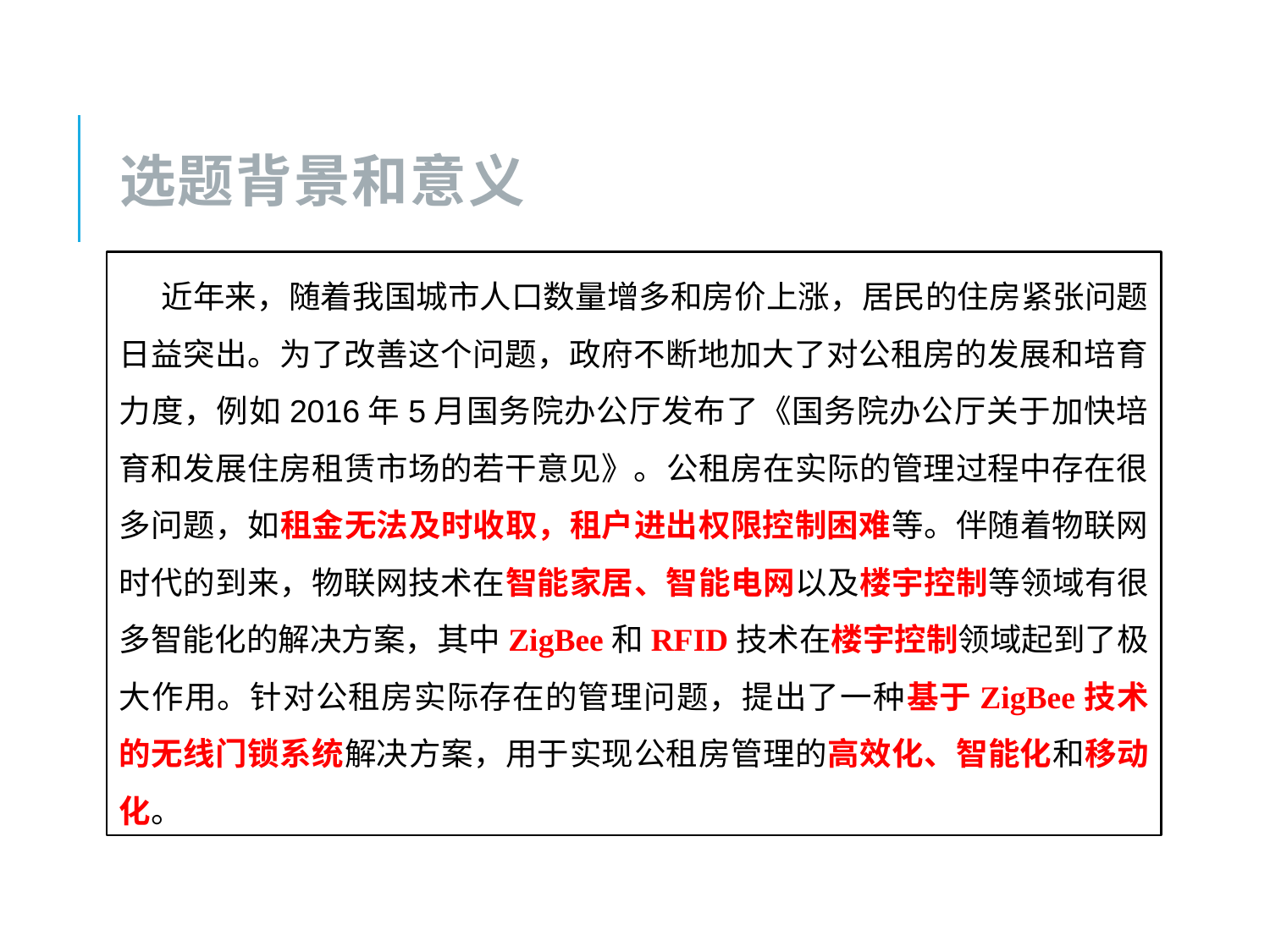

# 选题背景和意义
近年来，随着我国城市人口数量增多和房价上涨，居民的住房紧张问题日益突出。为了改善这个问题，政府不断地加大了对公租房的发展和培育力度，例如2016年5月国务院办公厅发布了《国务院办公厅关于加快培育和发展住房租赁市场的若干意见》。公租房在实际的管理过程中存在很多问题，如租金无法及时收取，租户进出权限控制困难等。伴随着物联网时代的到来，物联网技术在智能家居、智能电网以及楼宇控制等领域有很多智能化的解决方案，其中ZigBee和RFID技术在楼宇控制领域起到了极大作用。针对公租房实际存在的管理问题，提出了一种基于ZigBee技术的无线门锁系统解决方案，用于实现公租房管理的高效化、智能化和移动化。